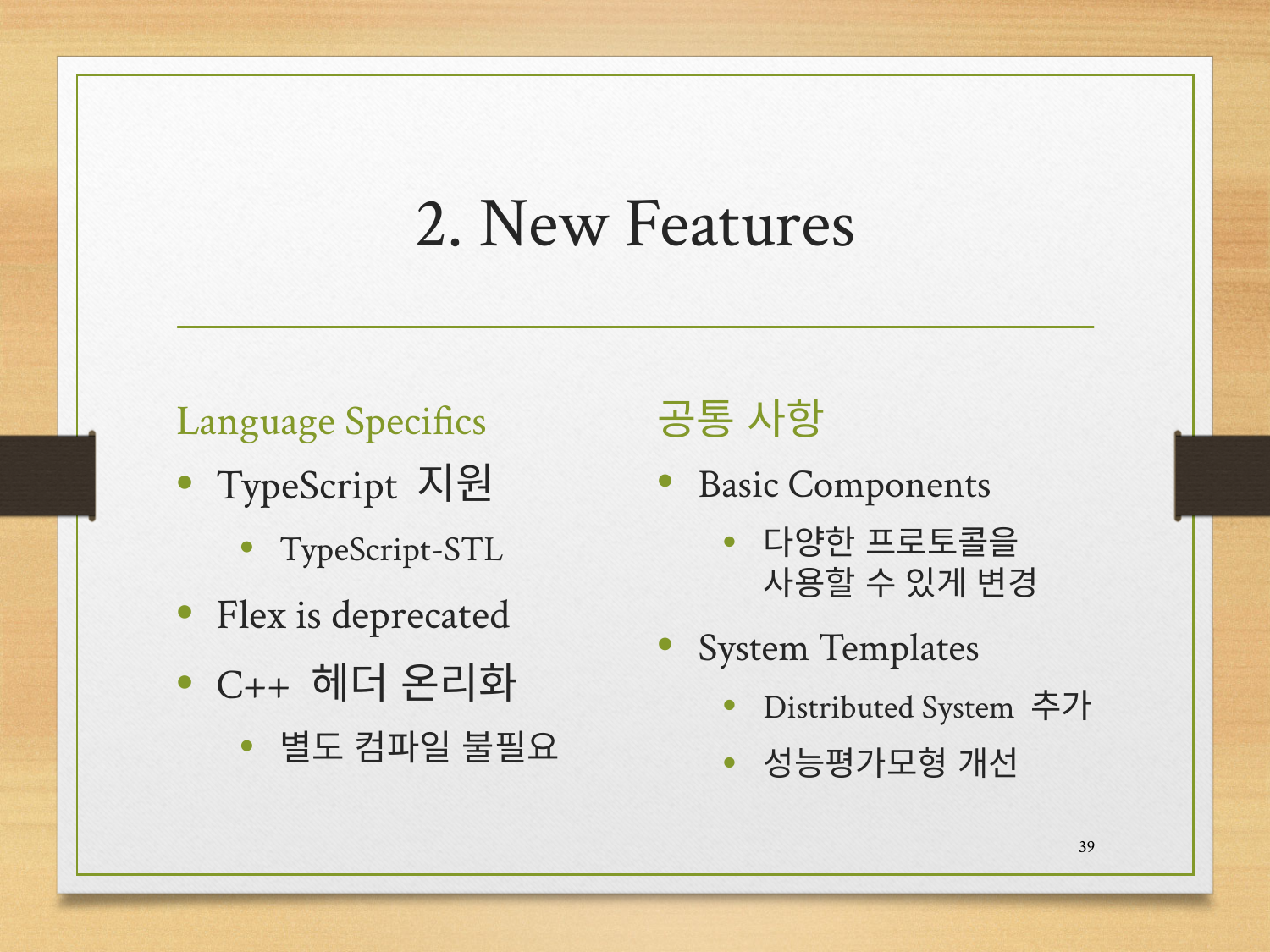

# 2. New Features
Language Specifics
공통 사항
TypeScript 지원
TypeScript-STL
Flex is deprecated
C++ 헤더 온리화
별도 컴파일 불필요
Basic Components
다양한 프로토콜을 사용할 수 있게 변경
System Templates
Distributed System 추가
성능평가모형 개선

39